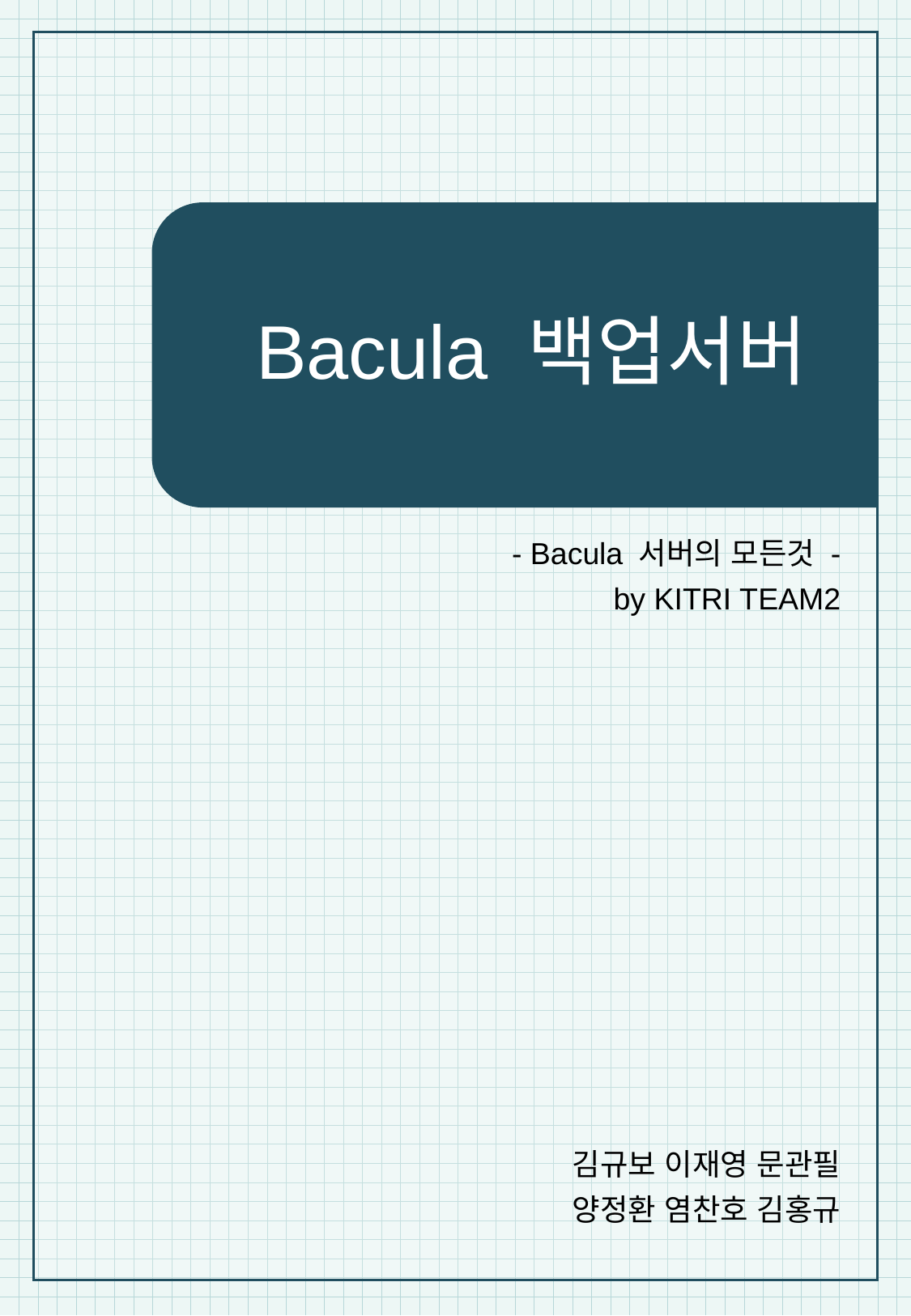

# Bacula 백업서버
- Bacula 서버의 모든것 -
by KITRI TEAM2

김규보 이재영 문관필
양정환 염찬호 김홍규